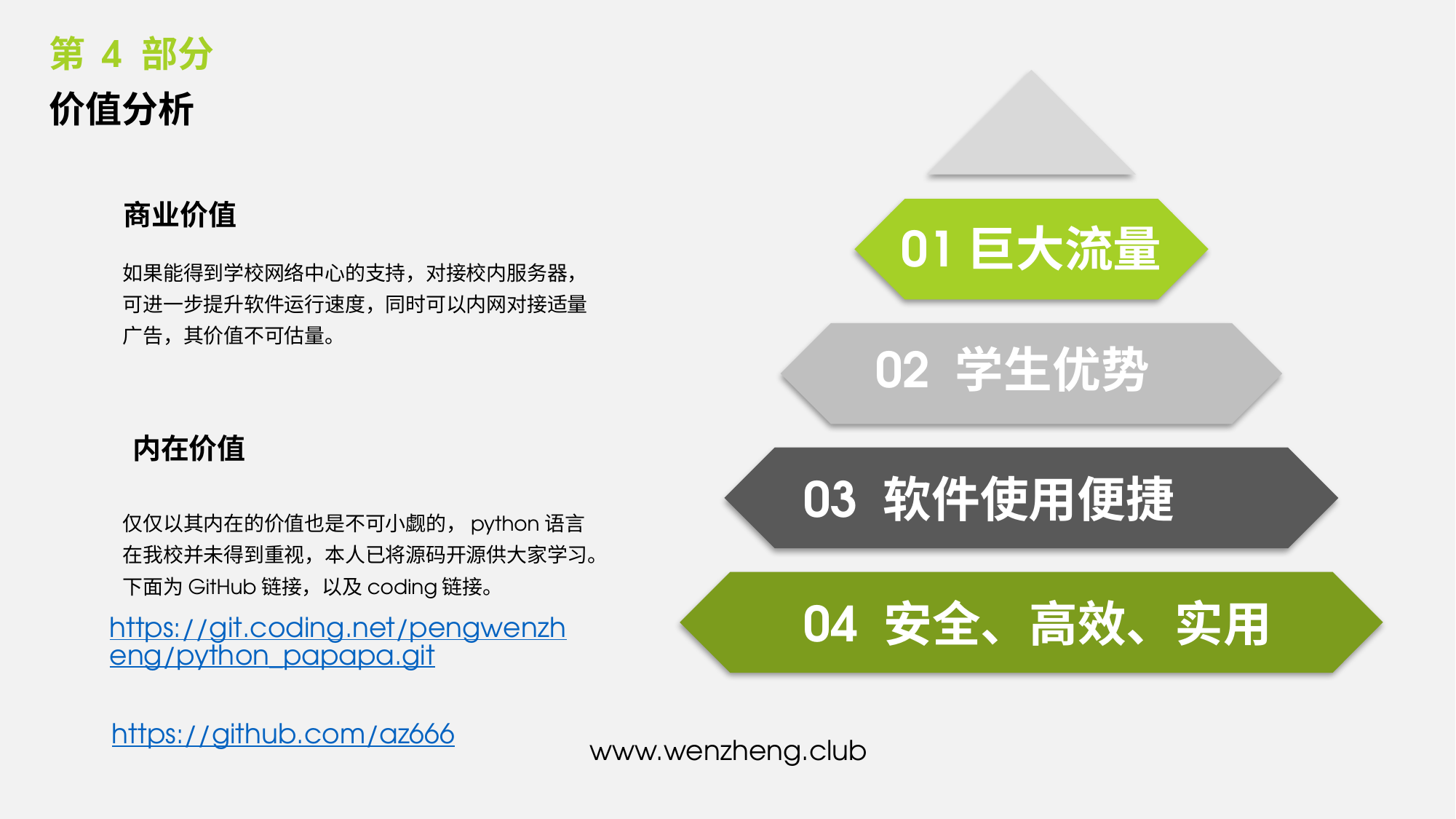

第 4 部分

价值分析
商业价值

01巨大流量
如果能得到学校网络中心的支持，对接校内服务器，可进一步提升软件运行速度，同时可以内网对接适量广告，其价值不可估量。

02 学生优势
内在价值

03 软件使用便捷
仅仅以其内在的价值也是不可小觑的，python语言在我校并未得到重视，本人已将源码开源供大家学习。下面为GitHub链接，以及coding链接。

04 安全、高效、实用
https://git.coding.net/pengwenzheng/python_papapa.git
https://github.com/az666
www.wenzheng.club